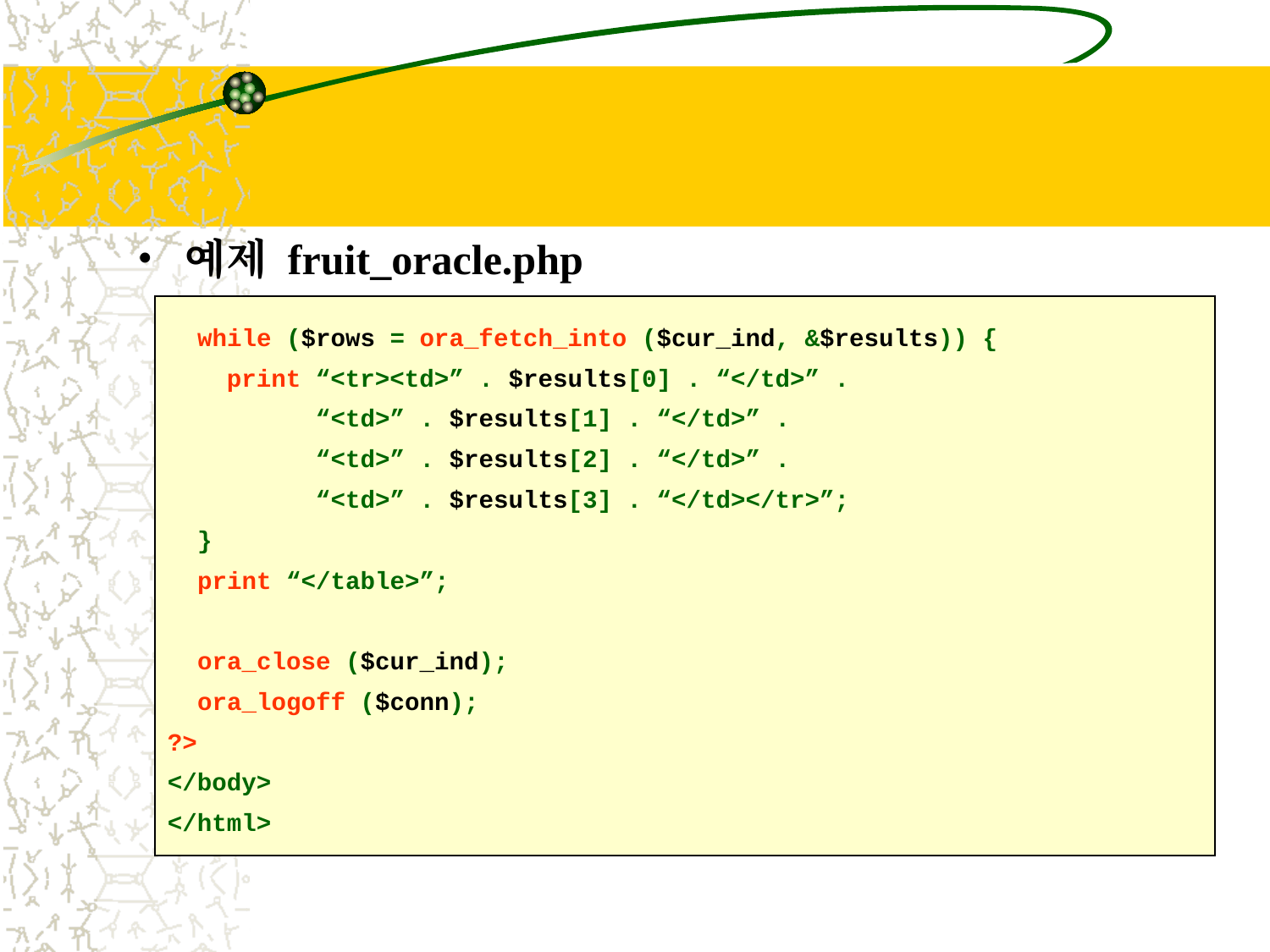

#
예제 fruit_oracle.php
  while ($rows = ora_fetch_into ($cur_ind, &$results)) {
    print “<tr><td>” . $results[0] . “</td>” .
          “<td>” . $results[1] . “</td>” .
          “<td>” . $results[2] . “</td>” .
          “<td>” . $results[3] . “</td></tr>”;
  }
  print “</table>”;

  ora_close ($cur_ind);
  ora_logoff ($conn);
?>
</body>
</html>